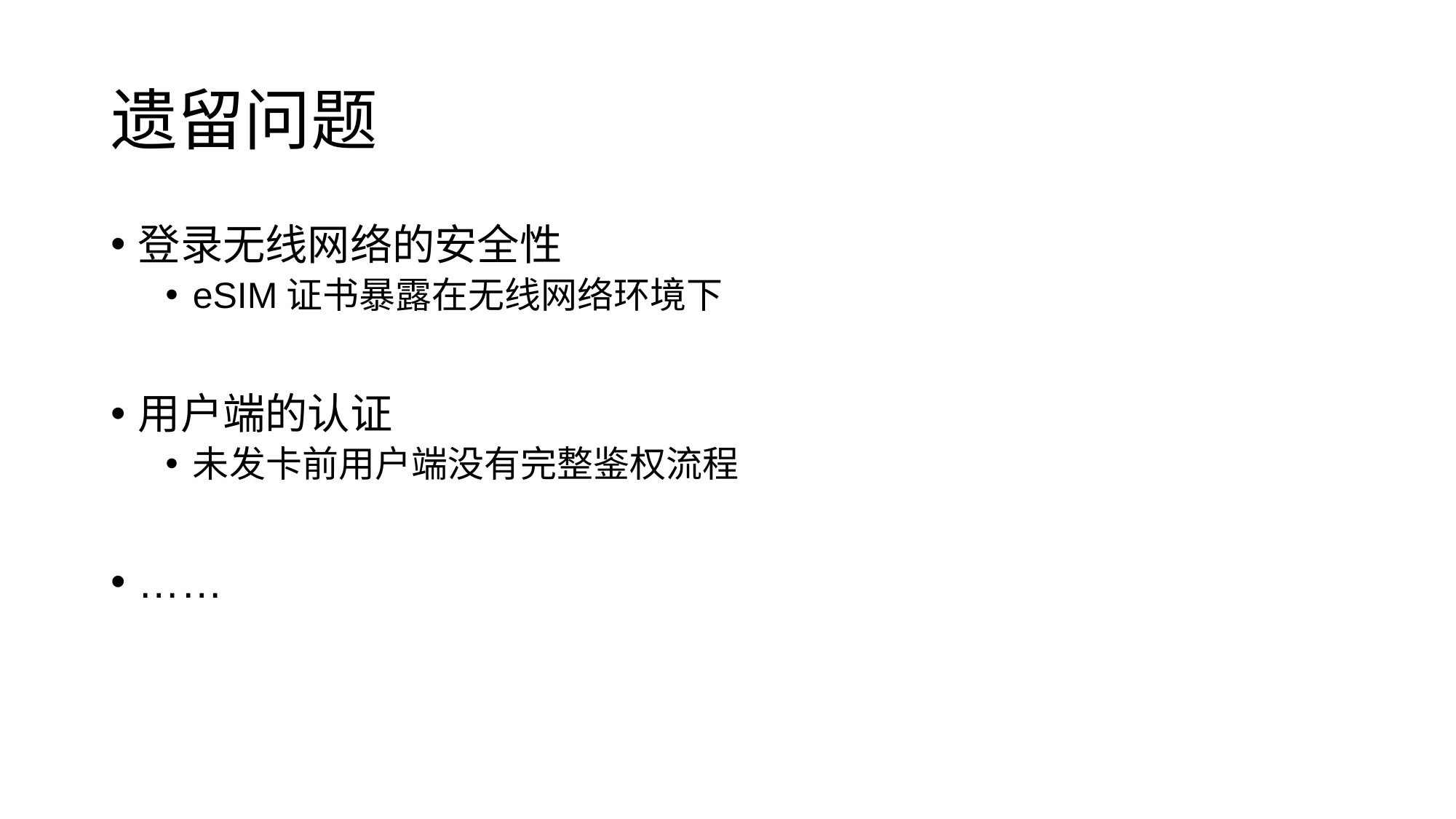

# 遗留问题
登录无线网络的安全性
eSIM证书暴露在无线网络环境下

用户端的认证
未发卡前用户端没有完整鉴权流程

……